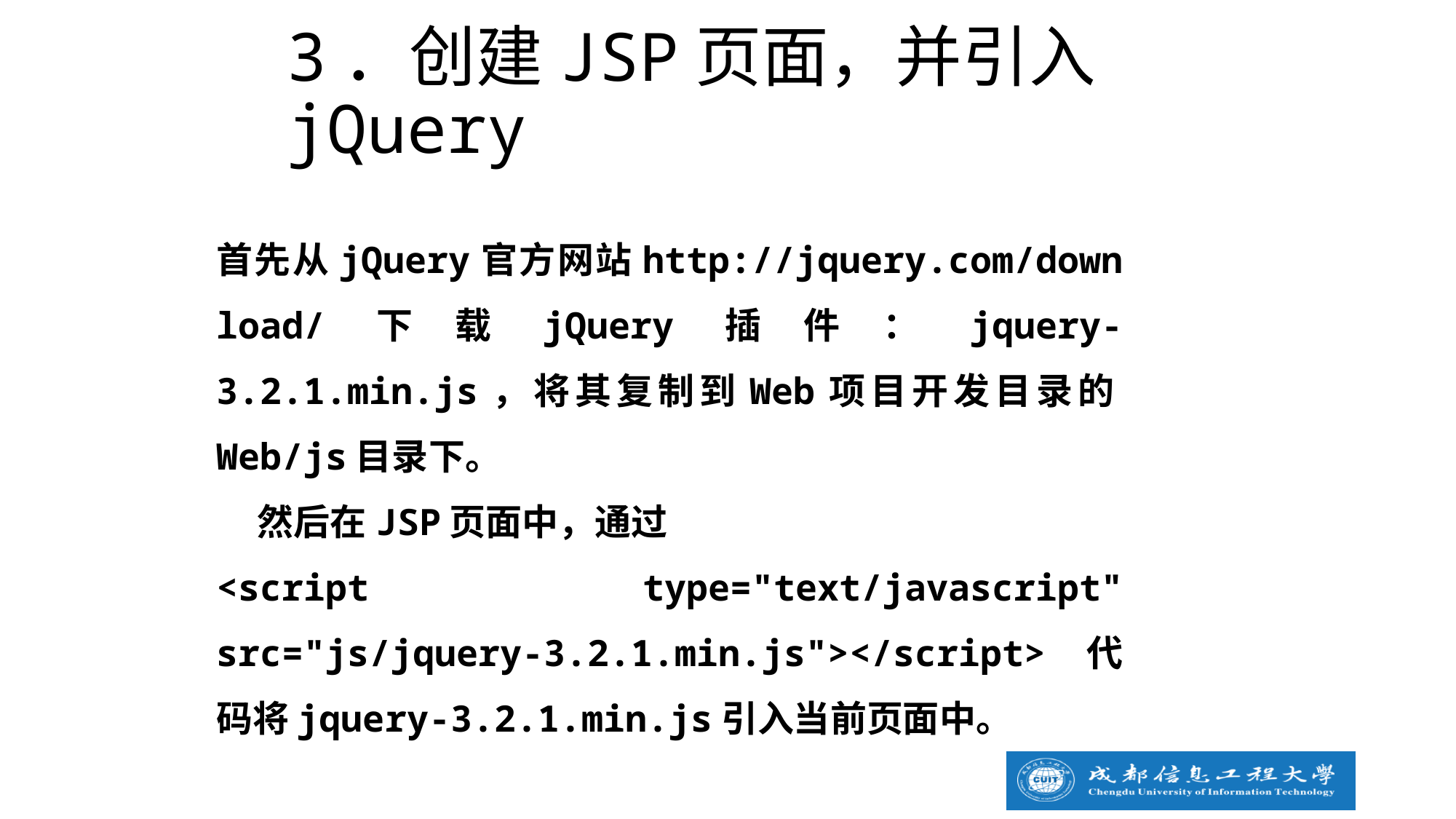

3．创建JSP页面，并引入jQuery
    首先从jQuery官方网站http://jquery.com/download/下载jQuery插件：jquery-3.2.1.min.js，将其复制到Web项目开发目录的Web/js目录下。
    然后在JSP页面中，通过
<script type="text/javascript" src="js/jquery-3.2.1.min.js"></script>代码将jquery-3.2.1.min.js引入当前页面中。